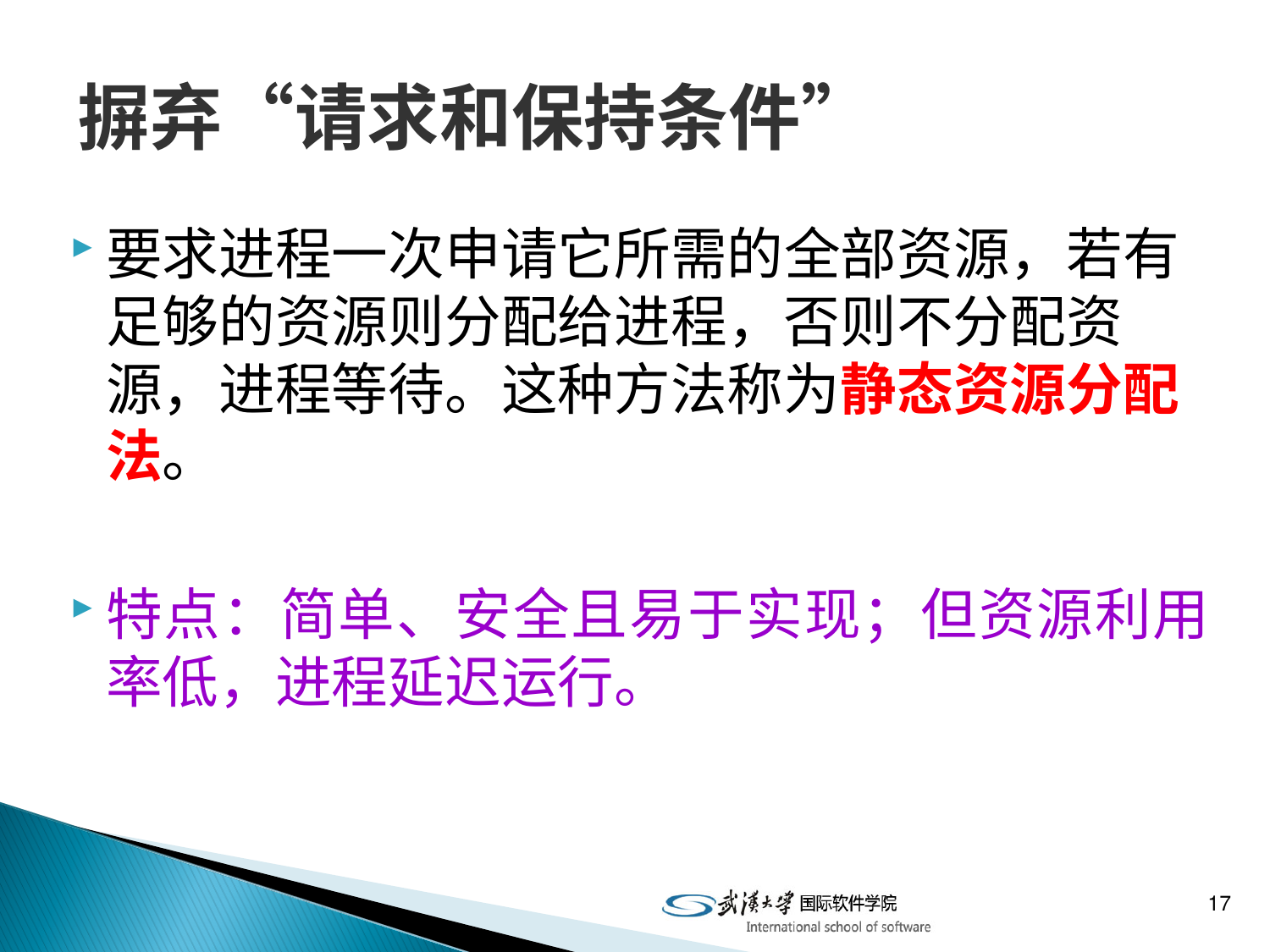

# 摒弃“请求和保持条件”
要求进程一次申请它所需的全部资源，若有足够的资源则分配给进程，否则不分配资源，进程等待。这种方法称为静态资源分配法。

特点：简单、安全且易于实现；但资源利用率低，进程延迟运行。